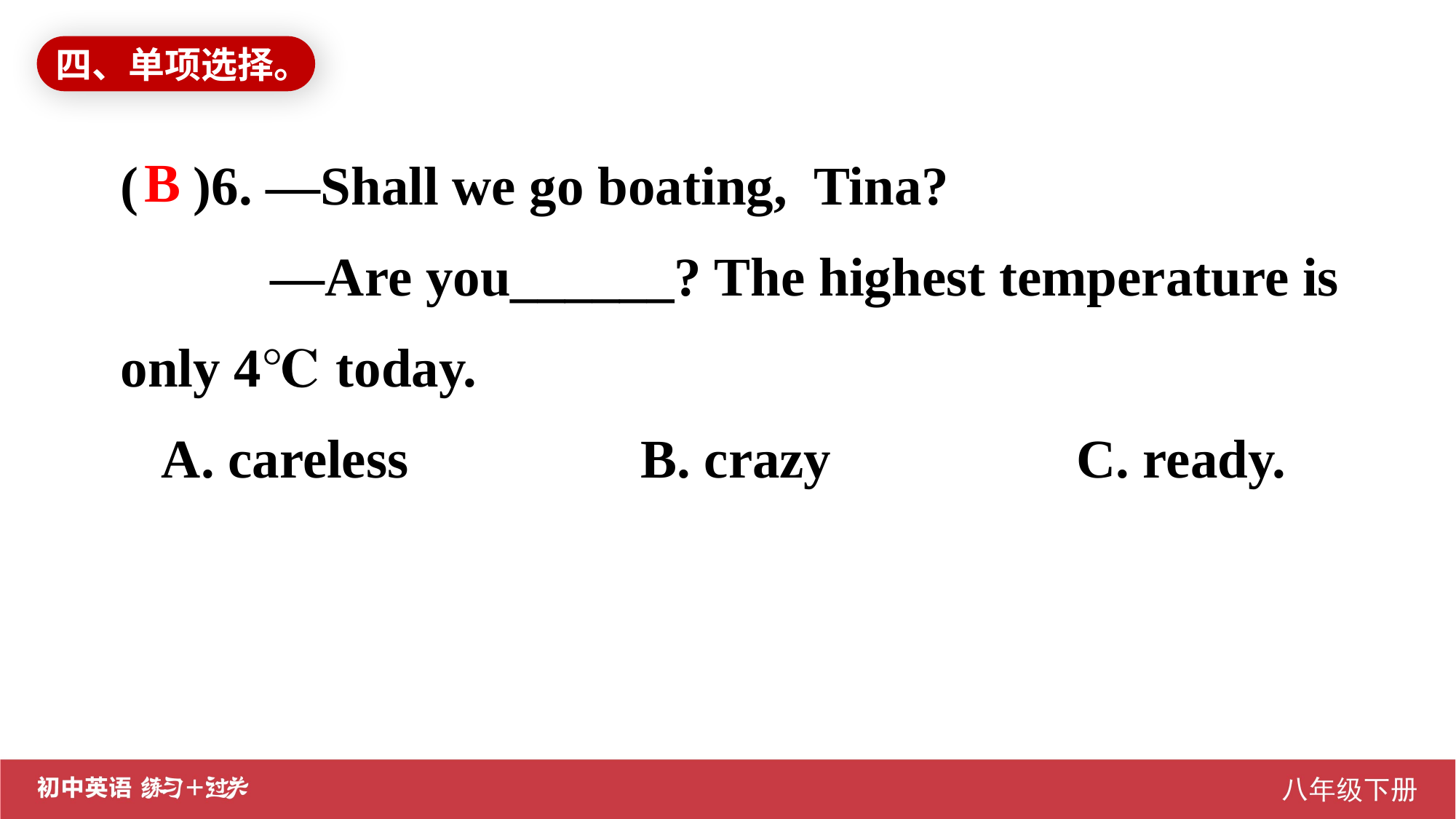

四、单项选择。
(    )6. —Shall we go boating,  Tina?
           —Are you______? The highest temperature is only 4℃ today.
   A. careless                 B. crazy                  C. ready.

B